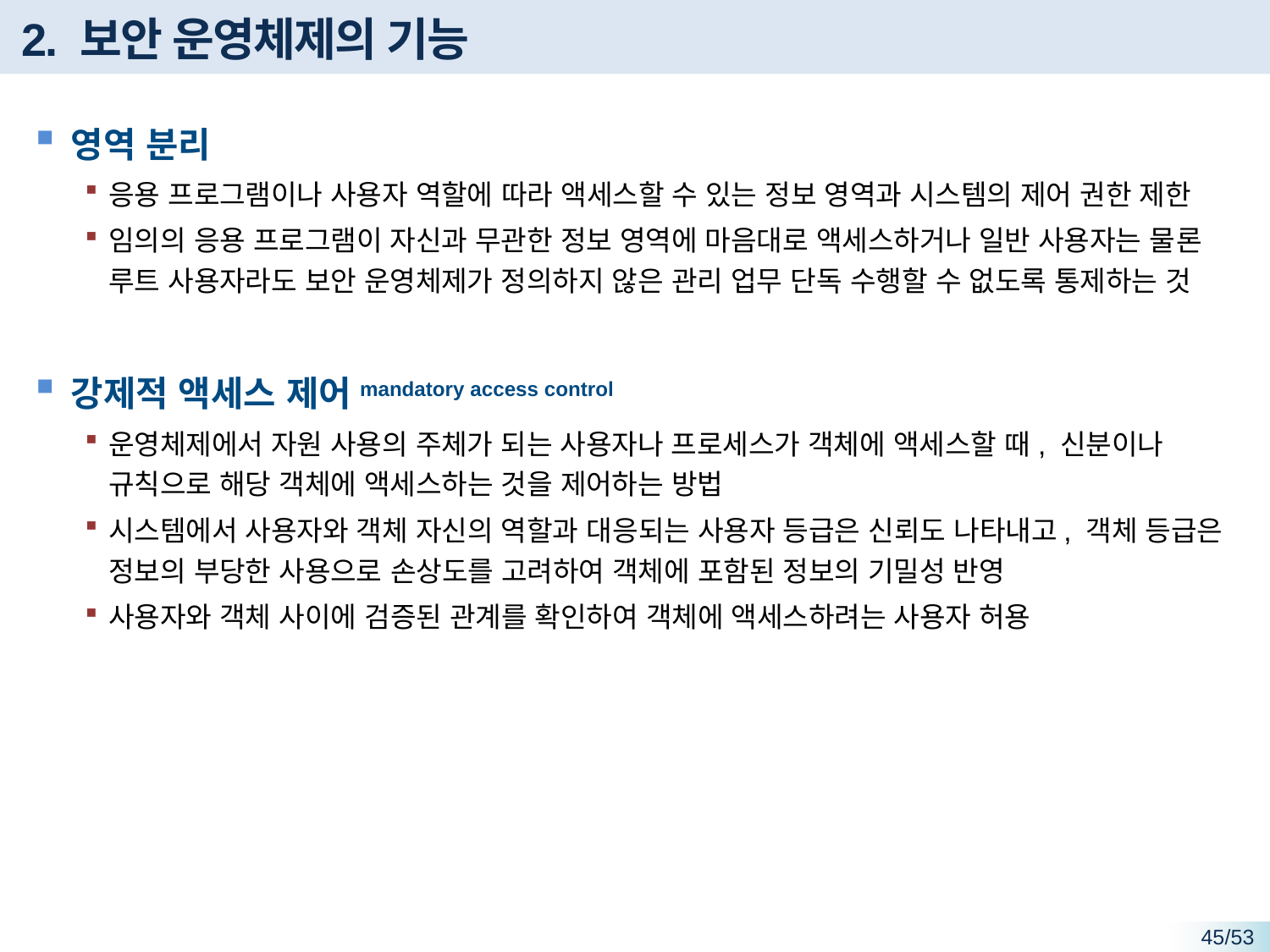

# 2. 보안 운영체제의 기능
영역 분리
응용 프로그램이나 사용자 역할에 따라 액세스할 수 있는 정보 영역과 시스템의 제어 권한 제한
임의의 응용 프로그램이 자신과 무관한 정보 영역에 마음대로 액세스하거나 일반 사용자는 물론 루트 사용자라도 보안 운영체제가 정의하지 않은 관리 업무 단독 수행할 수 없도록 통제하는 것

강제적 액세스 제어mandatory access control
운영체제에서 자원 사용의 주체가 되는 사용자나 프로세스가 객체에 액세스할 때, 신분이나 규칙으로 해당 객체에 액세스하는 것을 제어하는 방법
시스템에서 사용자와 객체 자신의 역할과 대응되는 사용자 등급은 신뢰도 나타내고, 객체 등급은 정보의 부당한 사용으로 손상도를 고려하여 객체에 포함된 정보의 기밀성 반영
사용자와 객체 사이에 검증된 관계를 확인하여 객체에 액세스하려는 사용자 허용